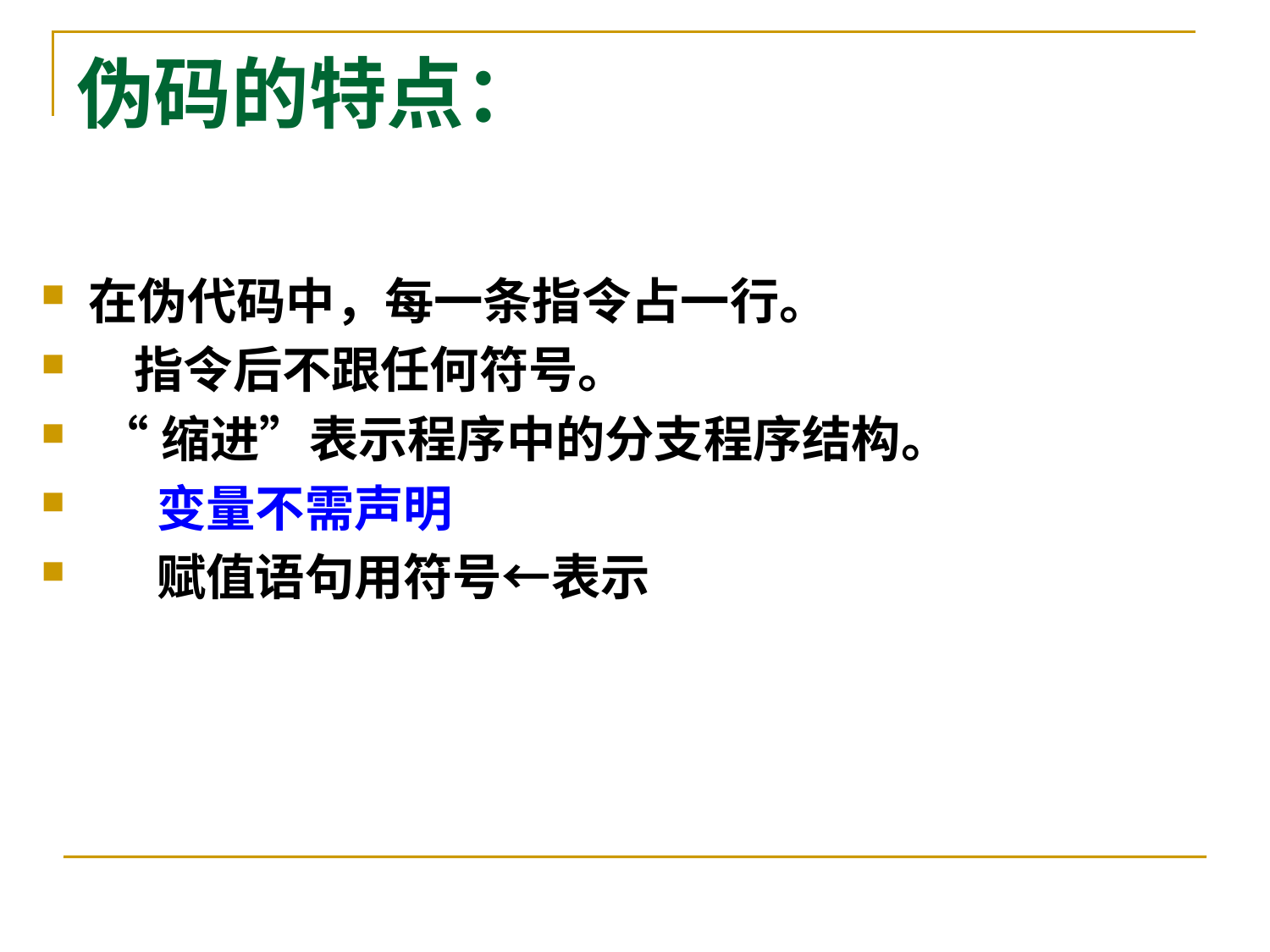

# 伪码的特点：
在伪代码中，每一条指令占一行。
   指令后不跟任何符号。
 “缩进”表示程序中的分支程序结构。
     变量不需声明
     赋值语句用符号←表示